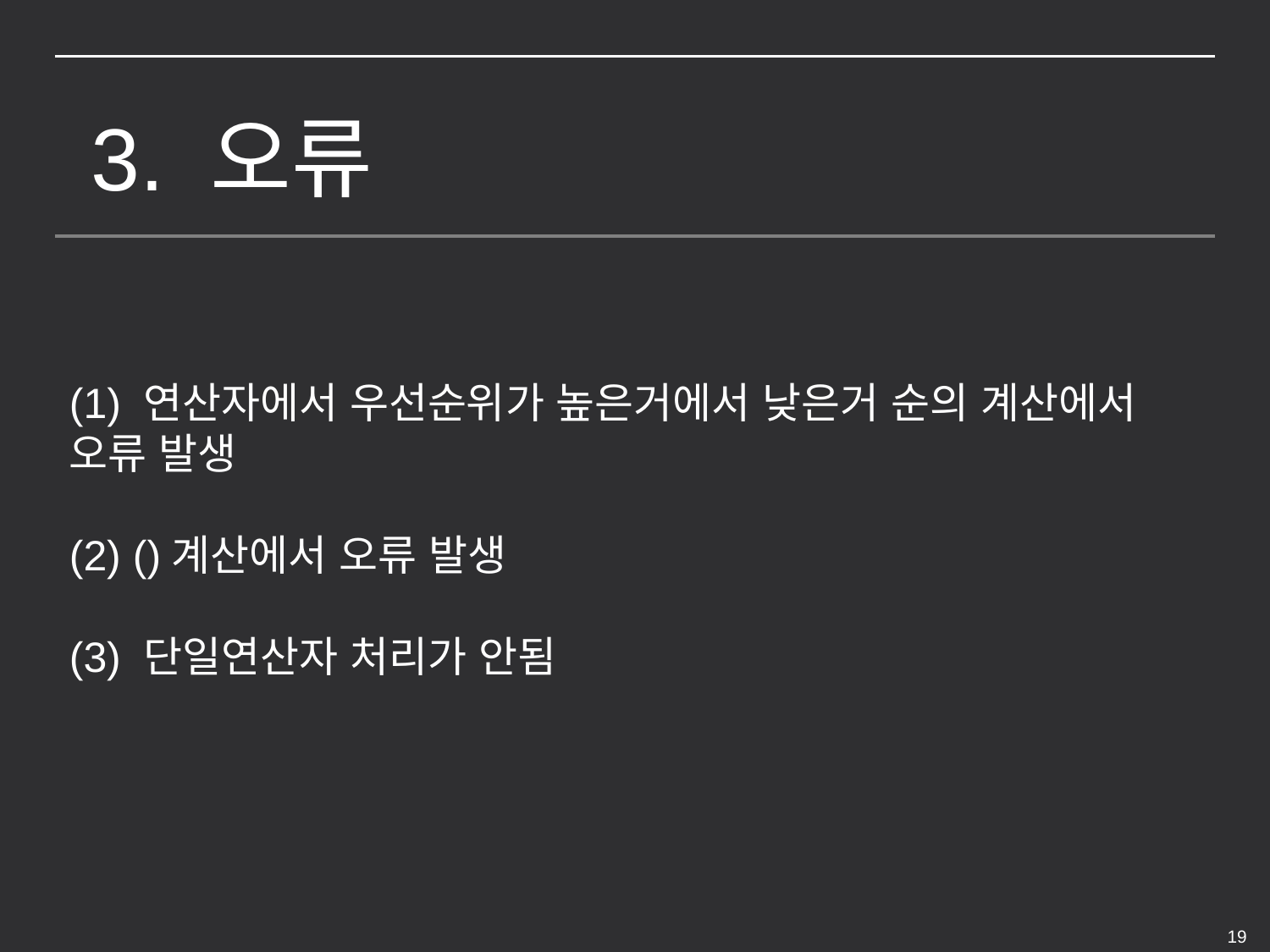

3. 오류
(1) 연산자에서 우선순위가 높은거에서 낮은거 순의 계산에서 오류 발생

(2) ()계산에서 오류 발생

(3) 단일연산자 처리가 안됨
  19